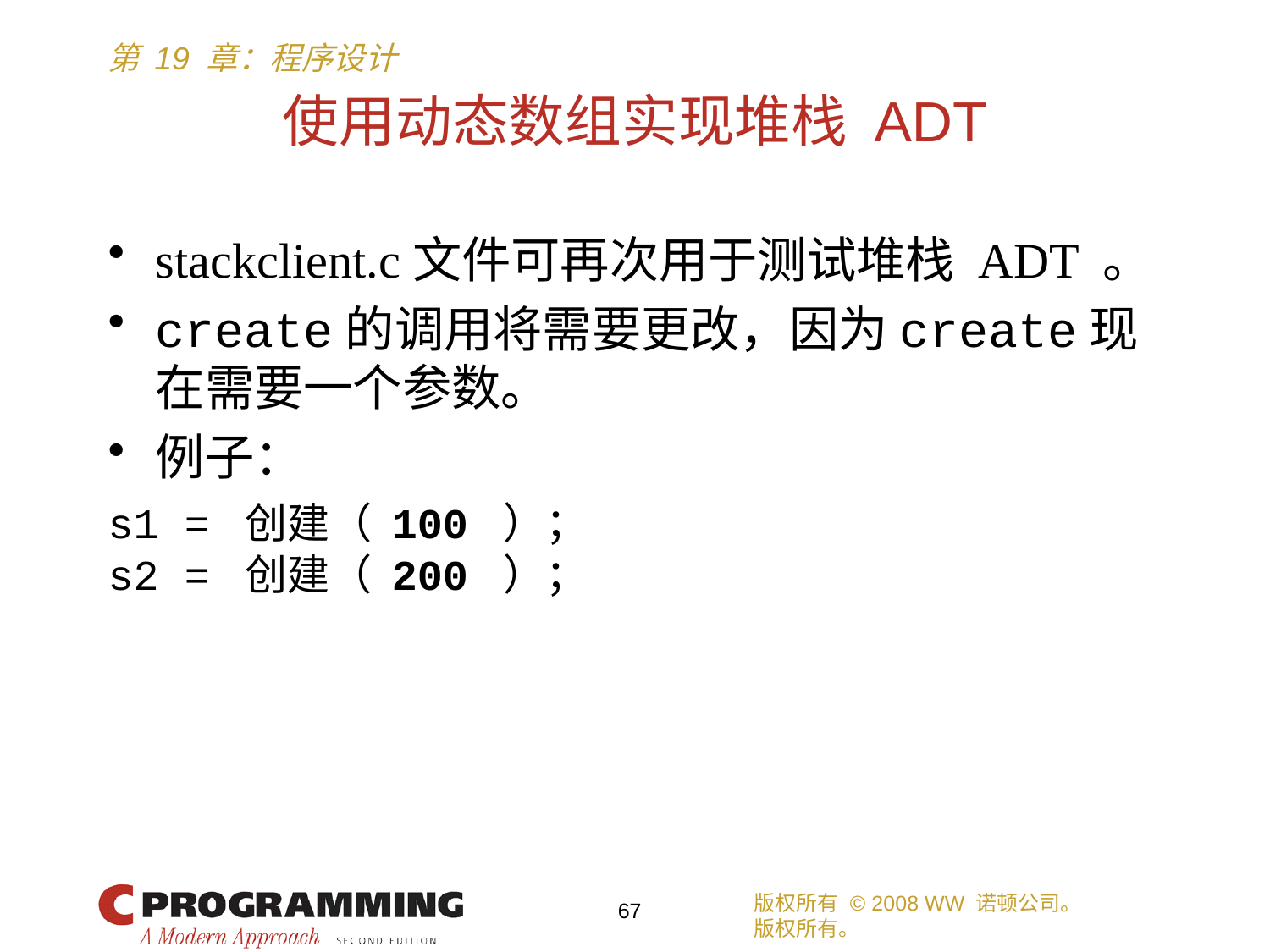

# 使用动态数组实现堆栈 ADT
stackclient.c文件可再次用于测试堆栈 ADT 。
create的调用将需要更改，因为create现在需要一个参数。
例子：
s1 = 创建（ 100 ）；
s2 = 创建（ 200 ）；
版权所有 © 2008 WW 诺顿公司。
版权所有。
67